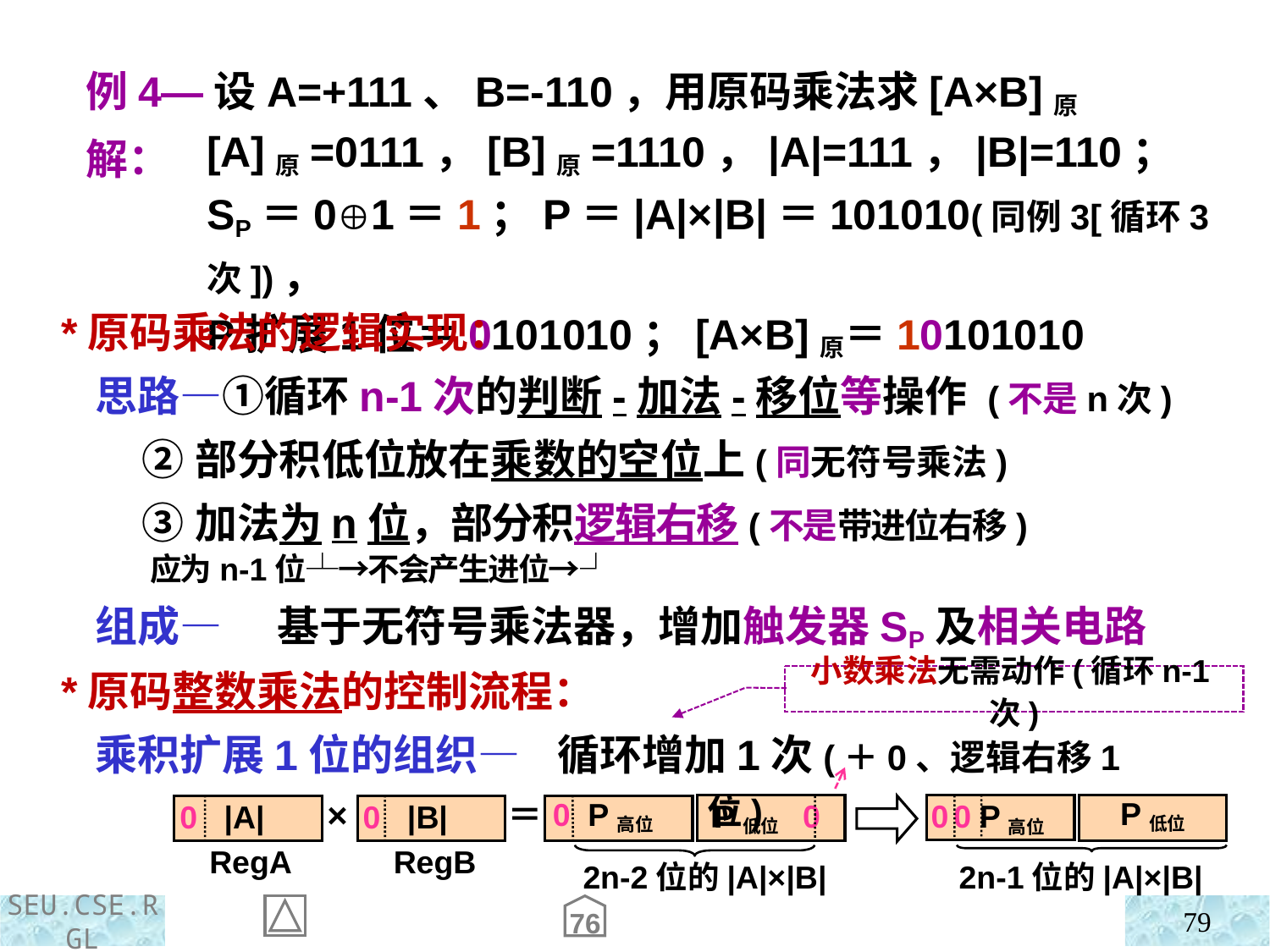

例4—设A=+111、B=-110，用原码乘法求[A×B]原
    解：
[A]原=0111，[B]原=1110，|A|=111，|B|=110；
SP＝0⊕1＝1；P＝|A|×|B|＝101010(同例3[循环3次])，
P扩展1位＝0101010；[A×B]原＝10101010
  *原码乘法的逻辑实现：
     思路—①循环n-1次的判断-加法-移位等操作 (不是n次)
           ②部分积低位放在乘数的空位上(同无符号乘法)
           ③加法为n位，部分积逻辑右移(不是带进位右移)
                   应为n-1位┴→不会产生进位→┘
     组成—
基于无符号乘法器，增加触发器SP及相关电路
  *原码整数乘法的控制流程：
     乘积扩展1位的组织—
小数乘法无需动作(循环n-1次)
循环增加1次(＋0、逻辑右移1位)

P低位

 0 0  P高位
2n-1位的|A|×|B|

  P低位   0
 0   |A|
×
 0   |B|
＝
 0  P高位

RegA
RegB
2n-2位的|A|×|B|

76

79